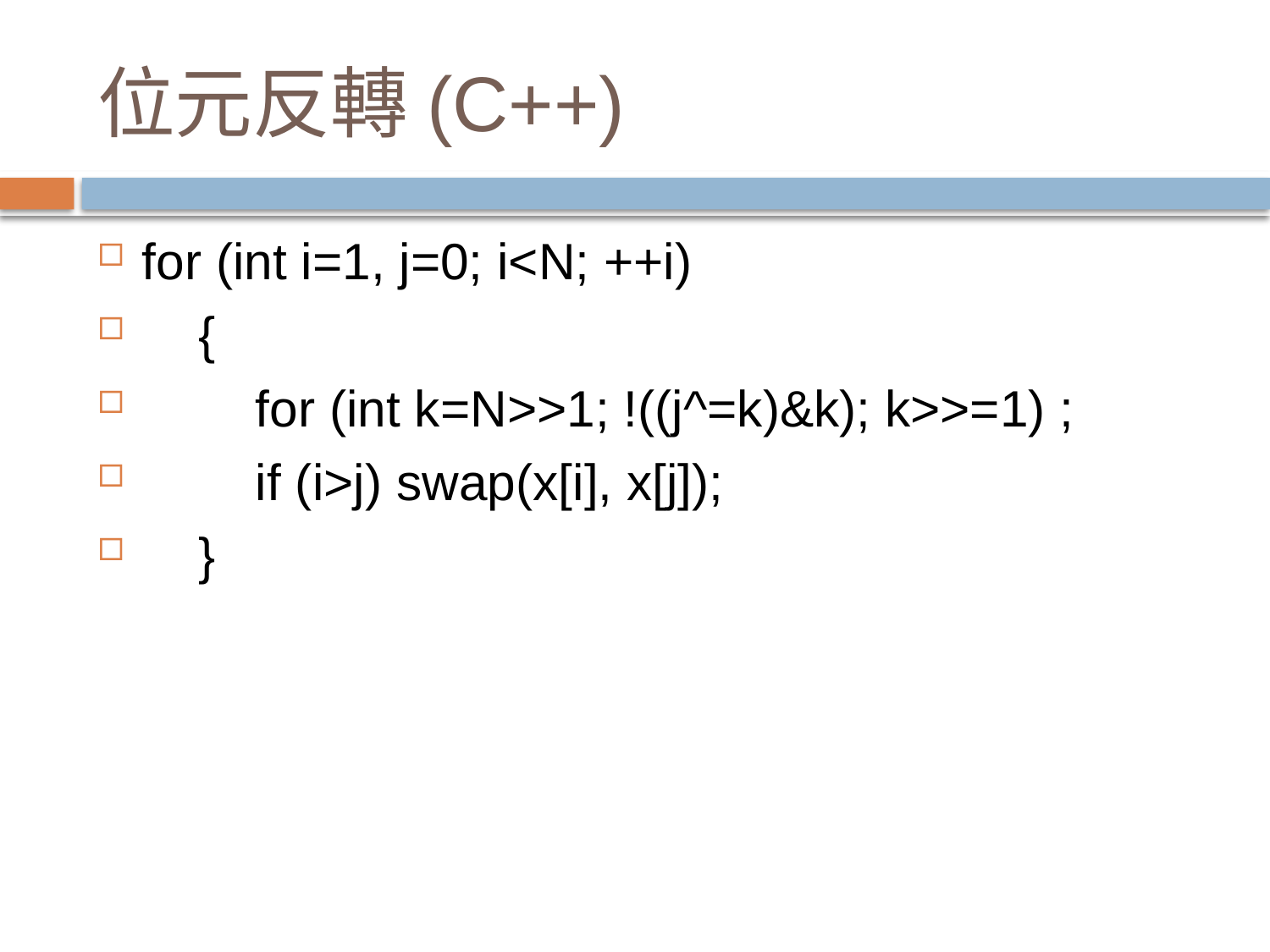

# 位元反轉(C++)
for (int i=1, j=0; i<N; ++i)
    {
        for (int k=N>>1; !((j^=k)&k); k>>=1) ;
        if (i>j) swap(x[i], x[j]);
    }